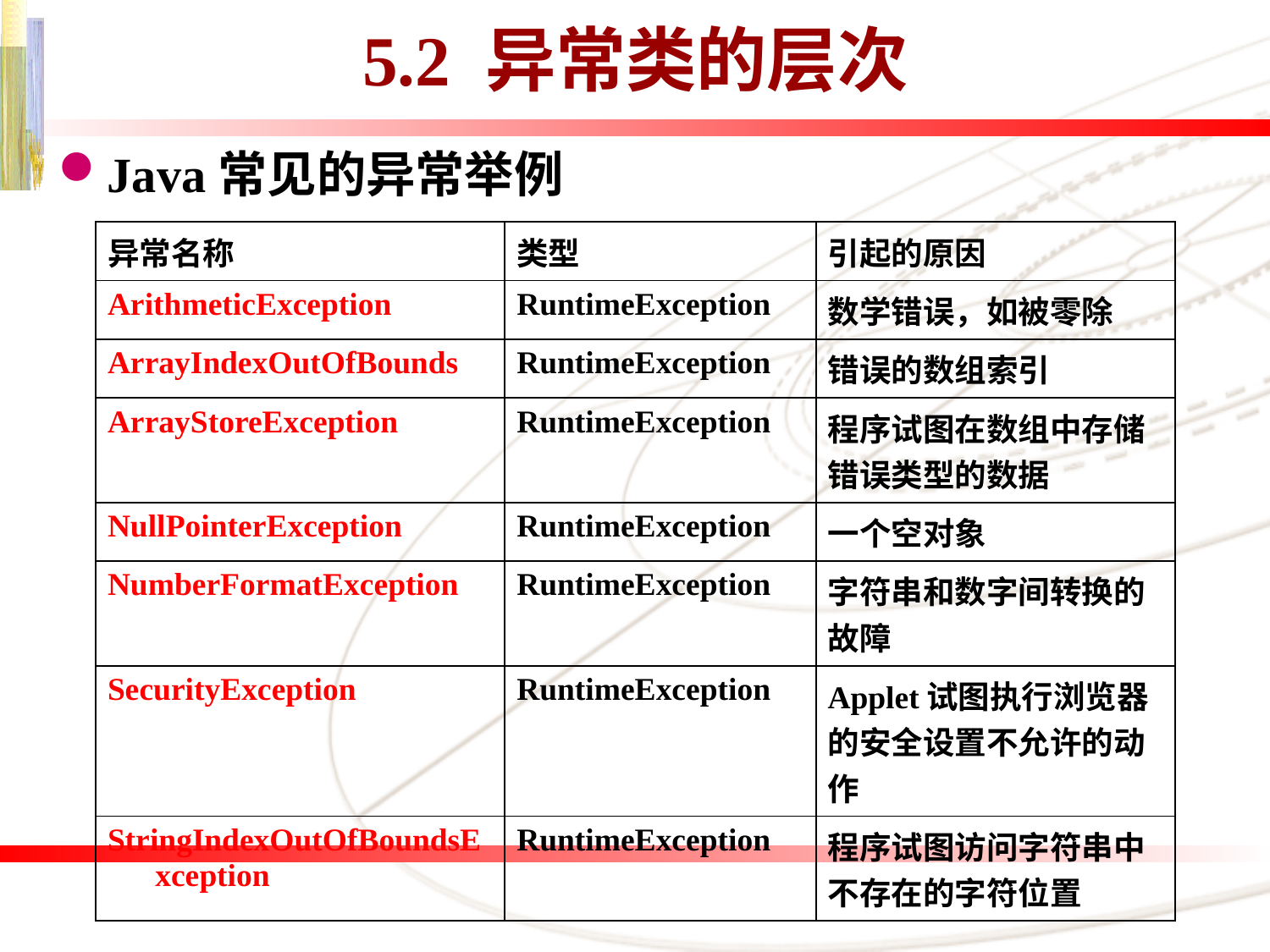

# 5.2 异常类的层次
Java常见的异常举例
| 异常名称 | 类型 | 引起的原因 |
| --- | --- | --- |
| ArithmeticException | RuntimeException | 数学错误，如被零除 |
| ArrayIndexOutOfBounds | RuntimeException | 错误的数组索引 |
| ArrayStoreException | RuntimeException | 程序试图在数组中存储错误类型的数据 |
| NullPointerException | RuntimeException | 一个空对象 |
| NumberFormatException | RuntimeException | 字符串和数字间转换的故障 |
| SecurityException | RuntimeException | Applet试图执行浏览器的安全设置不允许的动作 |
| StringIndexOutOfBoundsException | RuntimeException | 程序试图访问字符串中不存在的字符位置 |